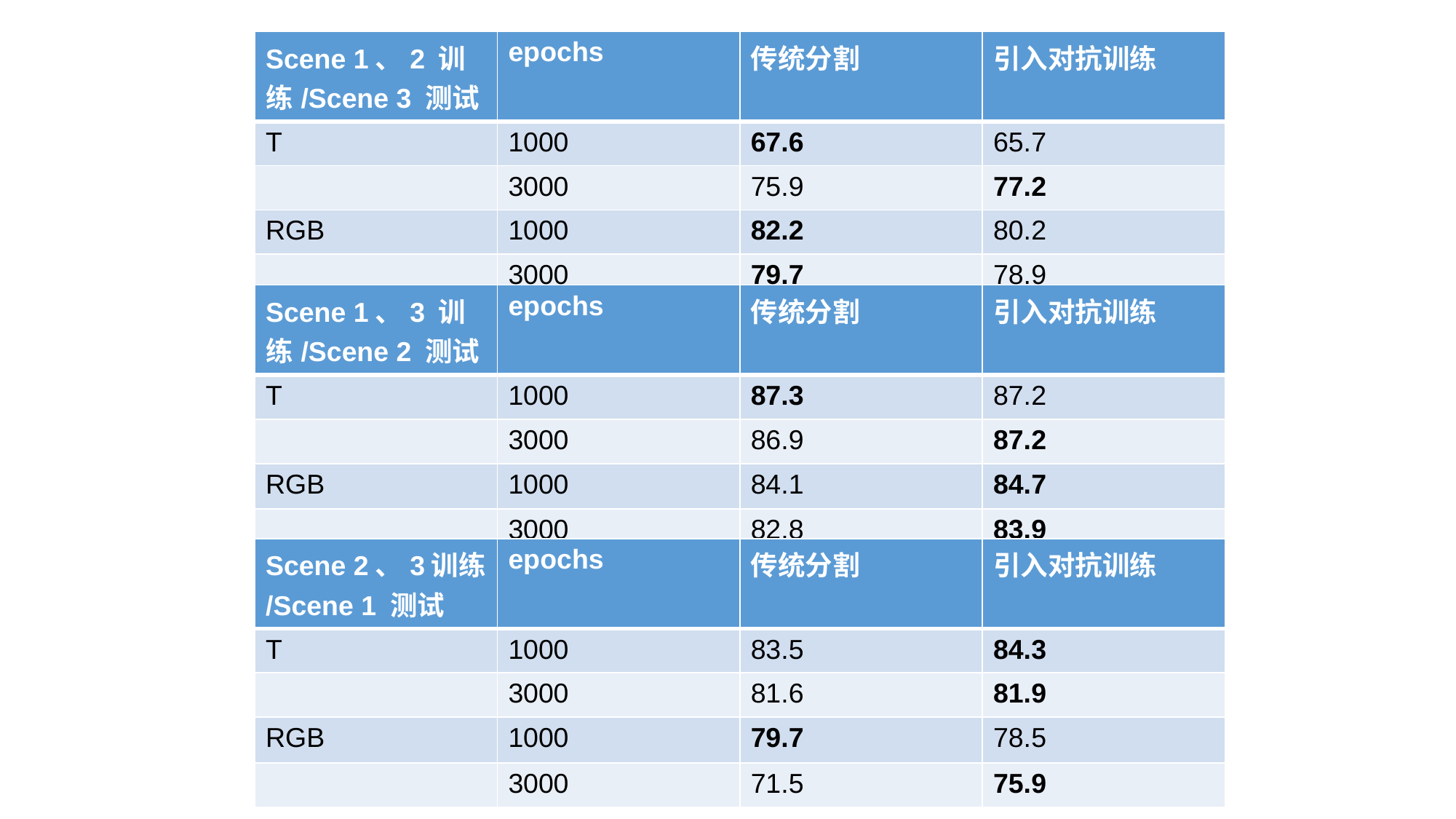

| Scene 1、2 训练/Scene 3 测试 | epochs | 传统分割 | 引入对抗训练 |
| --- | --- | --- | --- |
| T | 1000 | 67.6 | 65.7 |
|  | 3000 | 75.9 | 77.2 |
| RGB | 1000 | 82.2 | 80.2 |
|  | 3000 | 79.7 | 78.9 |
| Scene 1、3 训练/Scene 2 测试 | epochs | 传统分割 | 引入对抗训练 |
| --- | --- | --- | --- |
| T | 1000 | 87.3 | 87.2 |
|  | 3000 | 86.9 | 87.2 |
| RGB | 1000 | 84.1 | 84.7 |
|  | 3000 | 82.8 | 83.9 |
| Scene 2、3训练/Scene 1 测试 | epochs | 传统分割 | 引入对抗训练 |
| --- | --- | --- | --- |
| T | 1000 | 83.5 | 84.3 |
|  | 3000 | 81.6 | 81.9 |
| RGB | 1000 | 79.7 | 78.5 |
|  | 3000 | 71.5 | 75.9 |